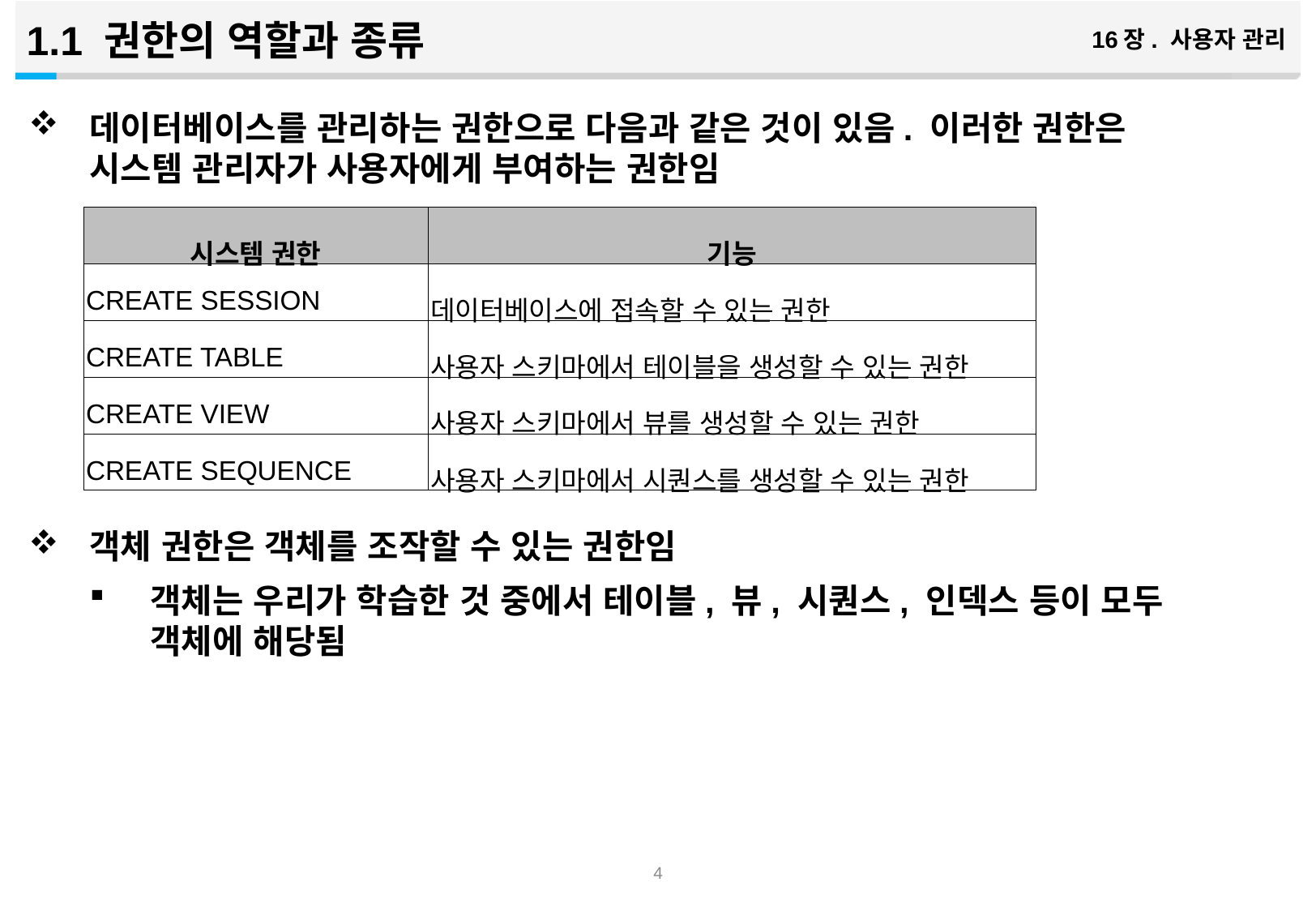

1.1 권한의 역할과 종류
16장. 사용자 관리
데이터베이스를 관리하는 권한으로 다음과 같은 것이 있음. 이러한 권한은         시스템 관리자가 사용자에게 부여하는 권한임

객체 권한은 객체를 조작할 수 있는 권한임
객체는 우리가 학습한 것 중에서 테이블, 뷰, 시퀀스, 인덱스 등이 모두            객체에 해당됨

| 시스템 권한 | 기능 |
| --- | --- |
| CREATE SESSION | 데이터베이스에 접속할 수 있는 권한 |
| CREATE TABLE | 사용자 스키마에서 테이블을 생성할 수 있는 권한 |
| CREATE VIEW | 사용자 스키마에서 뷰를 생성할 수 있는 권한 |
| CREATE SEQUENCE | 사용자 스키마에서 시퀀스를 생성할 수 있는 권한 |
4